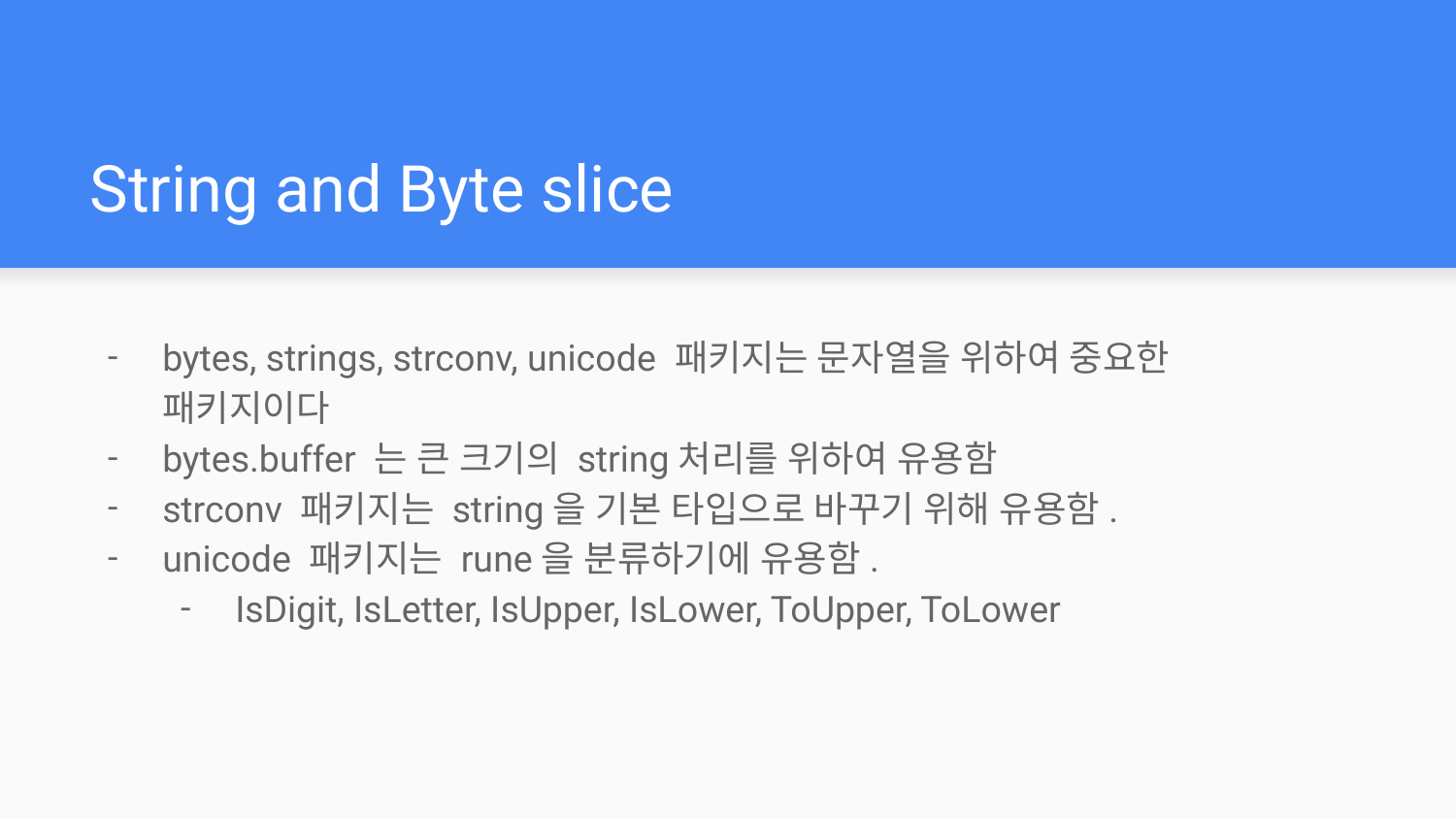

# String and Byte slice
bytes, strings, strconv, unicode 패키지는 문자열을 위하여 중요한 패키지이다
bytes.buffer 는 큰 크기의 string처리를 위하여 유용함
strconv 패키지는 string을 기본 타입으로 바꾸기 위해 유용함.
unicode 패키지는 rune을 분류하기에 유용함.
IsDigit, IsLetter, IsUpper, IsLower, ToUpper, ToLower